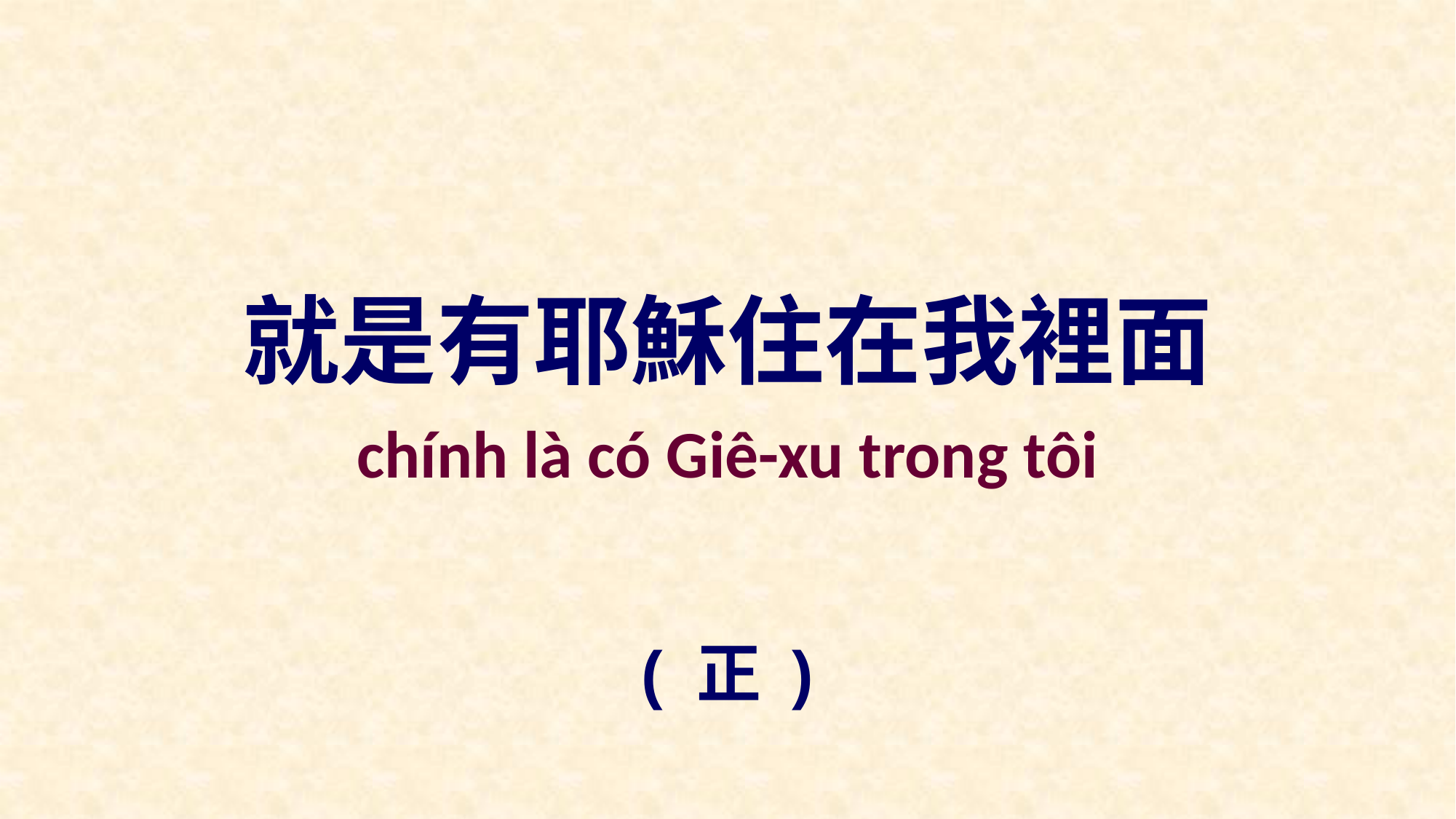

就是有耶穌住在我裡面
chính là có Giê-xu trong tôi
( 正 )